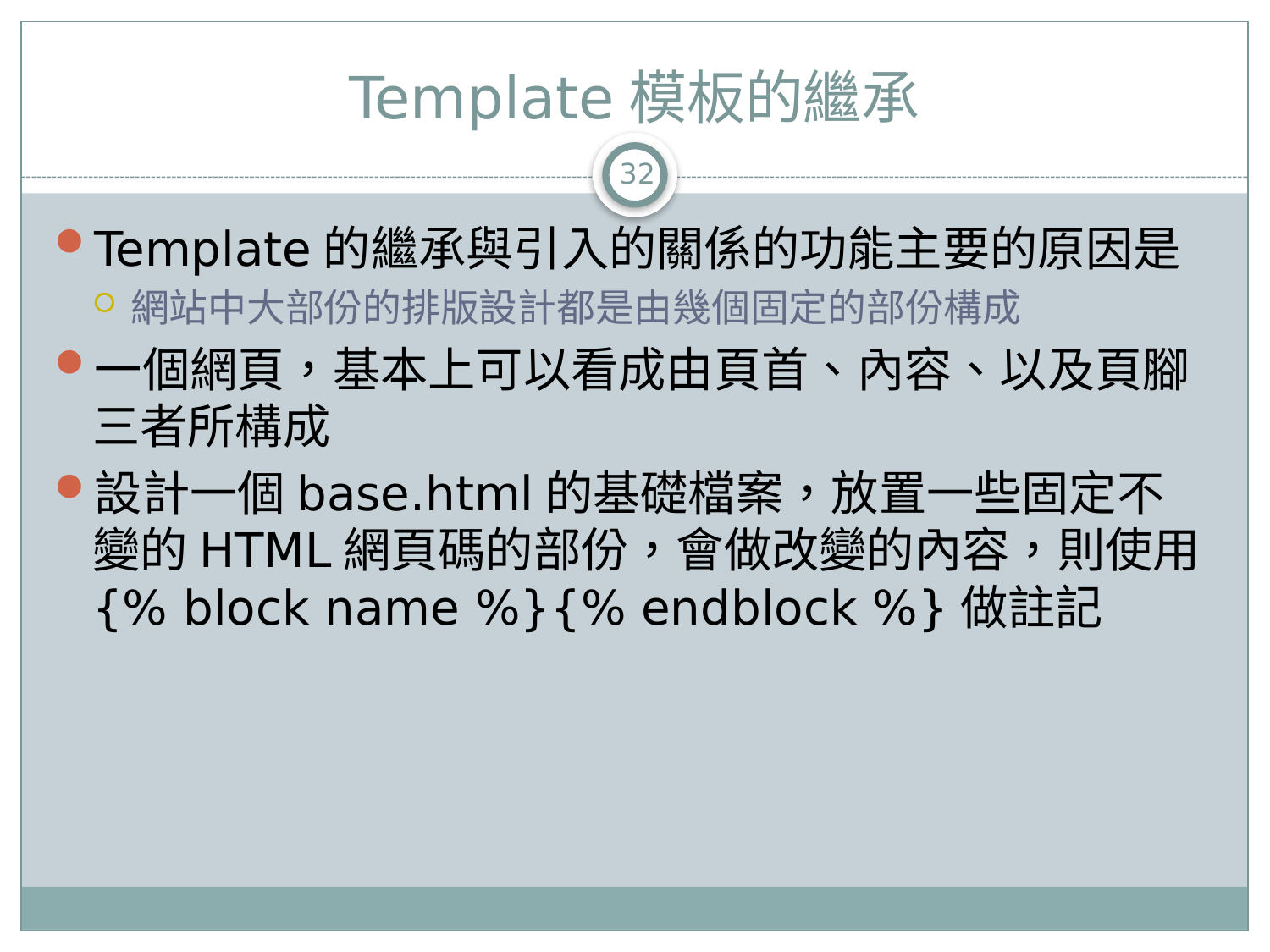

# Template模板的繼承
32
Template的繼承與引入的關係的功能主要的原因是
網站中大部份的排版設計都是由幾個固定的部份構成
一個網頁，基本上可以看成由頁首、內容、以及頁腳三者所構成
設計一個base.html的基礎檔案，放置一些固定不變的HTML網頁碼的部份，會做改變的內容，則使用{% block name %}{% endblock %}做註記